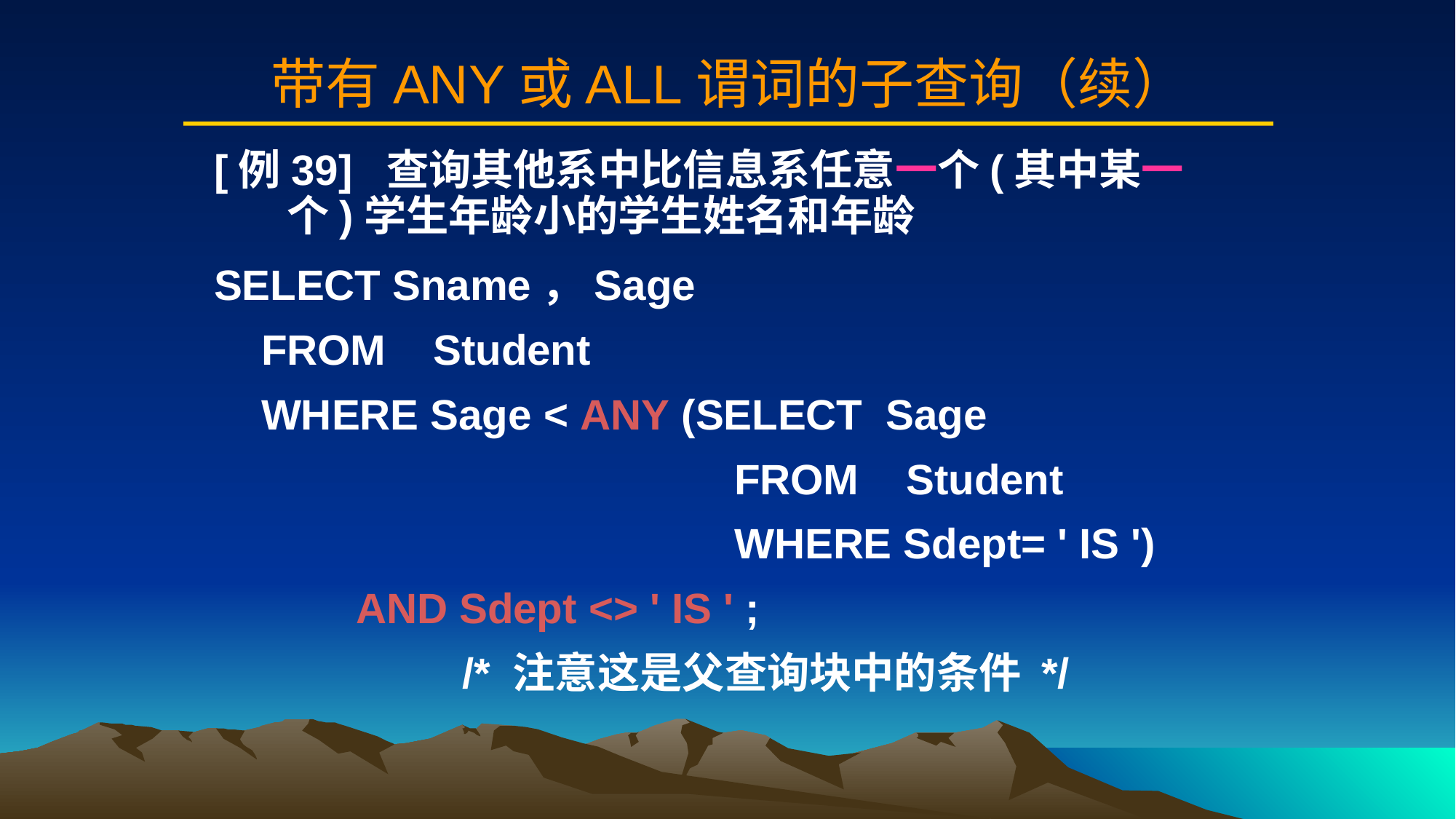

# 带有ANY或ALL谓词的子查询（续）

[例39]  查询其他系中比信息系任意一个(其中某一个)学生年龄小的学生姓名和年龄
SELECT Sname，Sage
    FROM    Student
    WHERE Sage < ANY (SELECT  Sage
                                            FROM    Student
                                            WHERE Sdept= ' IS ')
            AND Sdept <> ' IS ' ;
                     /* 注意这是父查询块中的条件 */